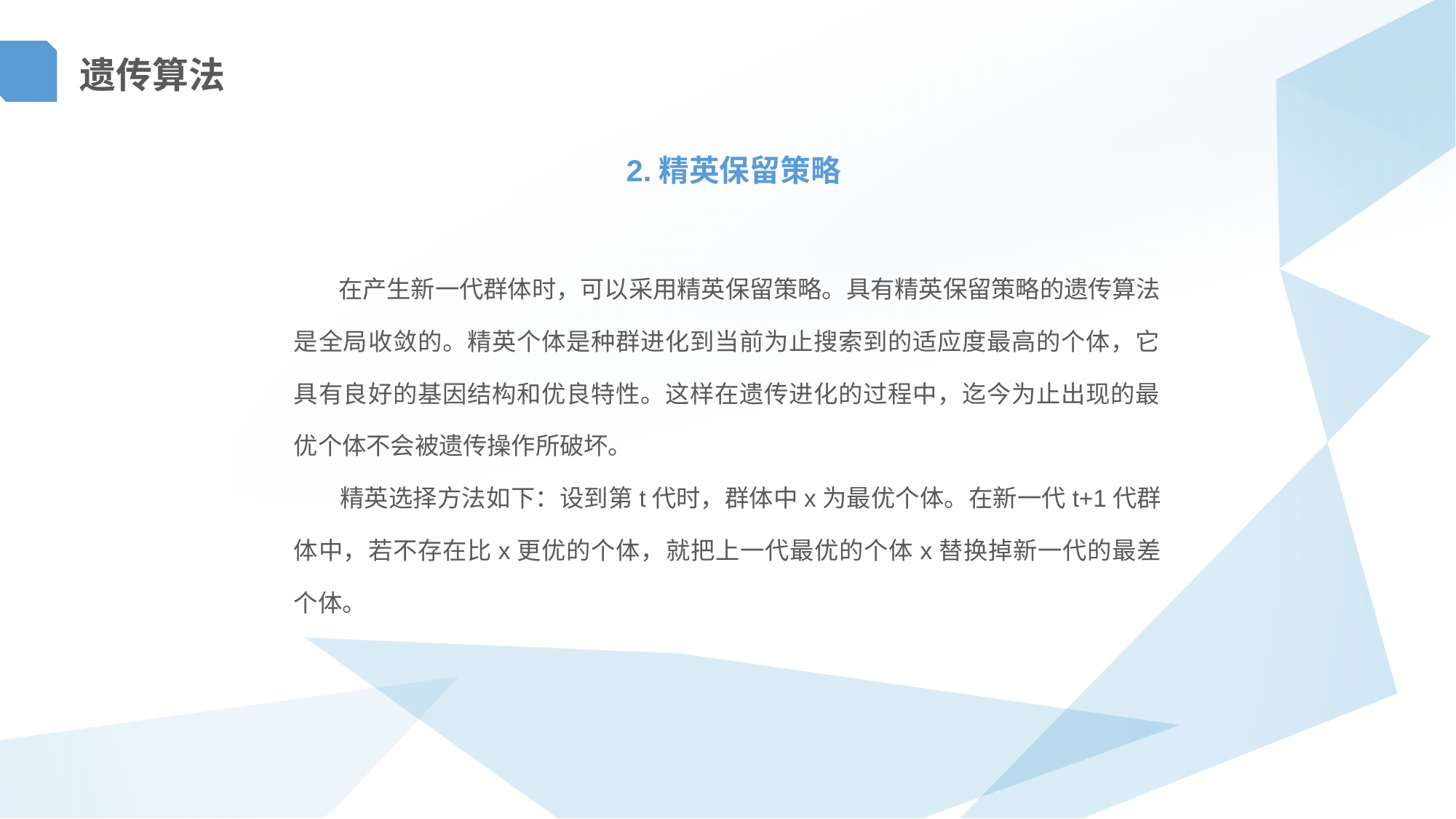

遗传算法
2.精英保留策略
       在产生新一代群体时，可以采用精英保留策略。具有精英保留策略的遗传算法是全局收敛的。精英个体是种群进化到当前为止搜索到的适应度最高的个体，它具有良好的基因结构和优良特性。这样在遗传进化的过程中，迄今为止出现的最优个体不会被遗传操作所破坏。
       精英选择方法如下：设到第t代时，群体中x为最优个体。在新一代t+1代群体中，若不存在比x更优的个体，就把上一代最优的个体x替换掉新一代的最差个体。